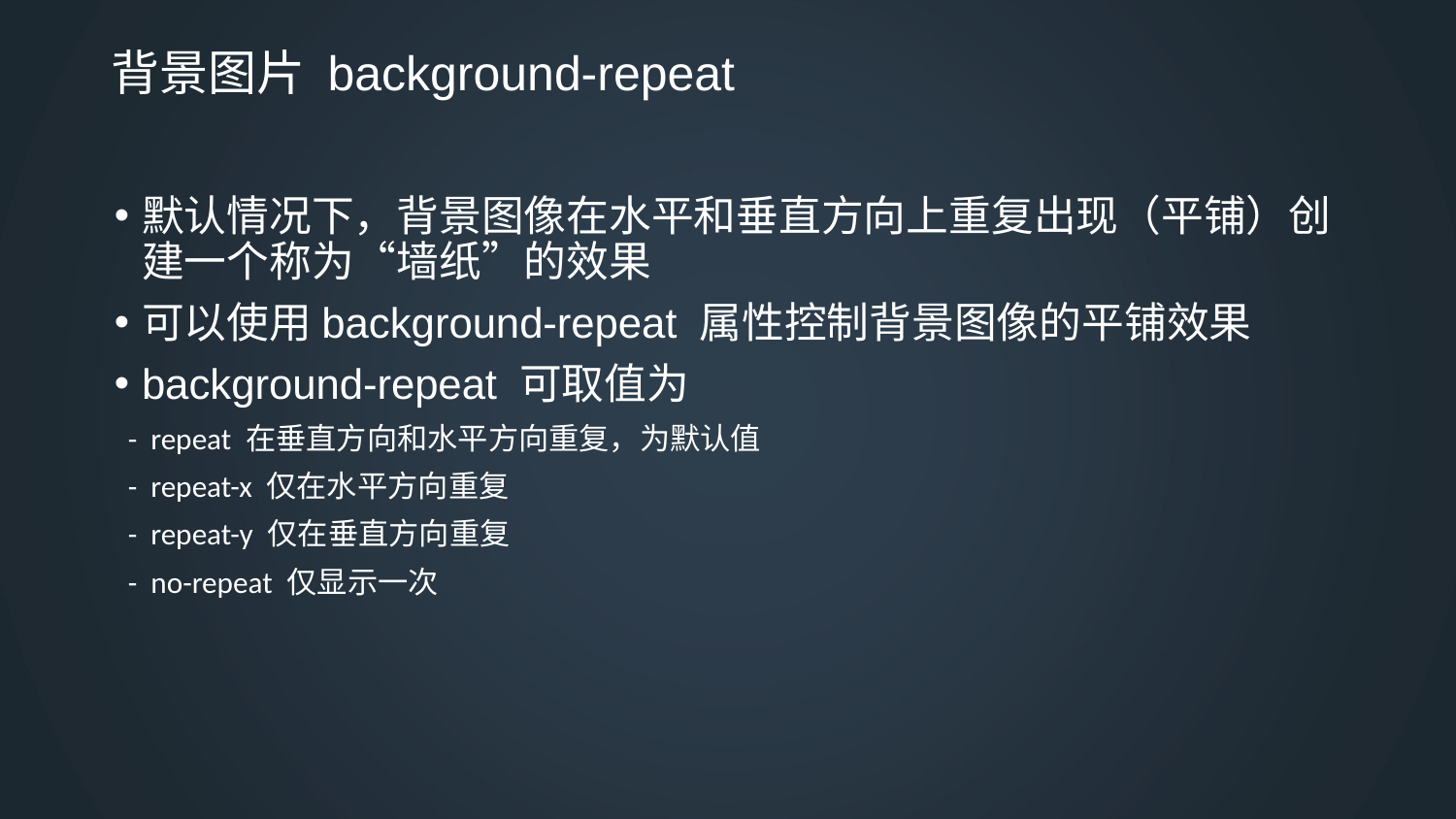

# 背景图片 background-repeat
默认情况下，背景图像在水平和垂直方向上重复出现（平铺）创建一个称为“墙纸”的效果
可以使用background-repeat 属性控制背景图像的平铺效果
background-repeat 可取值为
  -  repeat 在垂直方向和水平方向重复，为默认值
  -  repeat-x 仅在水平方向重复
  -  repeat-y 仅在垂直方向重复
  -  no-repeat 仅显示一次